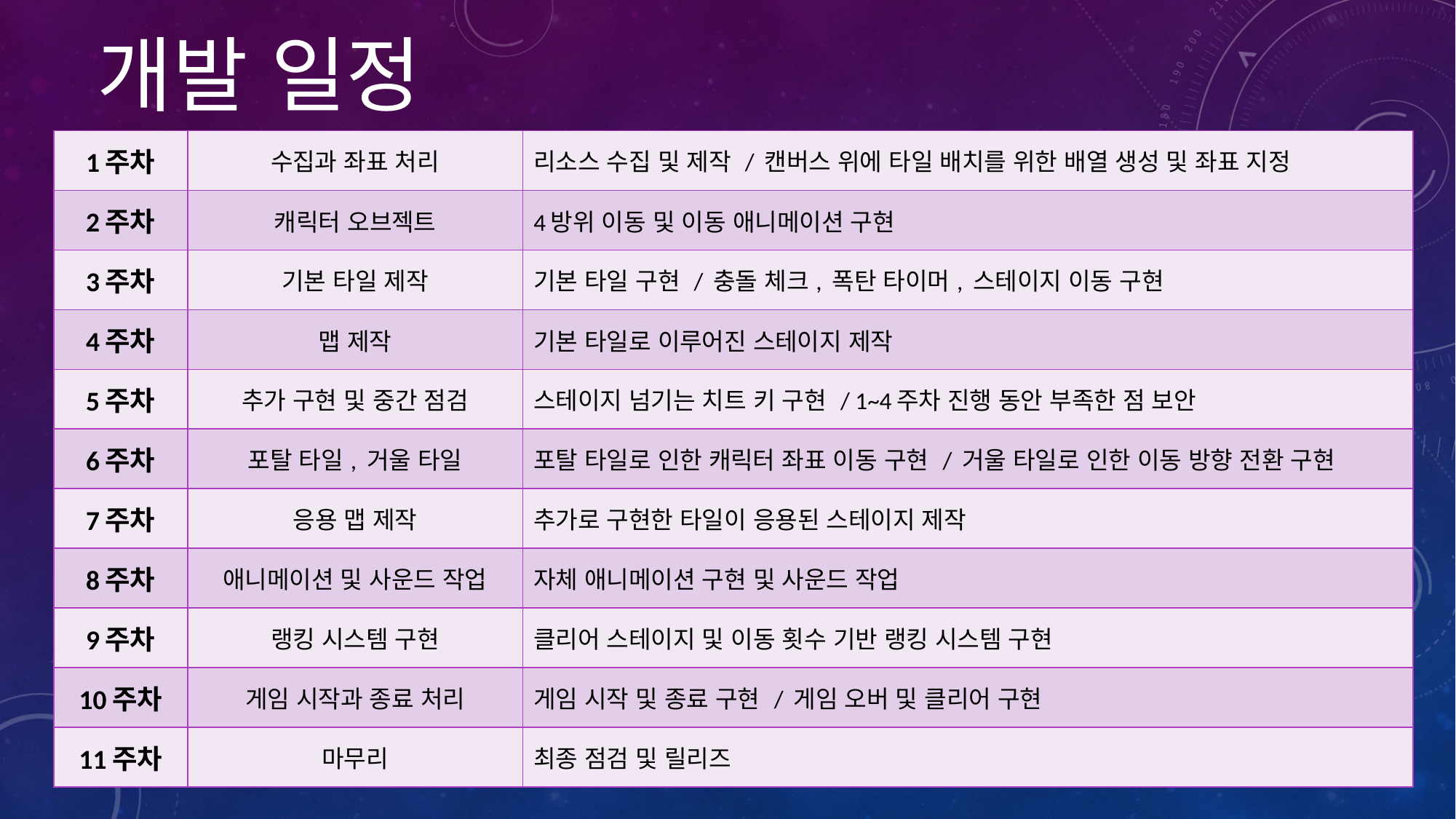

개발 일정
| 1주차 | 수집과 좌표 처리 | 리소스 수집 및 제작 / 캔버스 위에 타일 배치를 위한 배열 생성 및 좌표 지정 |
| --- | --- | --- |
| 2주차 | 캐릭터 오브젝트 | 4방위 이동 및 이동 애니메이션 구현 |
| 3주차 | 기본 타일 제작 | 기본 타일 구현 / 충돌 체크, 폭탄 타이머, 스테이지 이동 구현 |
| 4주차 | 맵 제작 | 기본 타일로 이루어진 스테이지 제작 |
| 5주차 | 추가 구현 및 중간 점검 | 스테이지 넘기는 치트 키 구현 / 1~4주차 진행 동안 부족한 점 보안 |
| 6주차 | 포탈 타일, 거울 타일 | 포탈 타일로 인한 캐릭터 좌표 이동 구현 / 거울 타일로 인한 이동 방향 전환 구현 |
| 7주차 | 응용 맵 제작 | 추가로 구현한 타일이 응용된 스테이지 제작 |
| 8주차 | 애니메이션 및 사운드 작업 | 자체 애니메이션 구현 및 사운드 작업 |
| 9주차 | 랭킹 시스템 구현 | 클리어 스테이지 및 이동 횟수 기반 랭킹 시스템 구현 |
| 10주차 | 게임 시작과 종료 처리 | 게임 시작 및 종료 구현 / 게임 오버 및 클리어 구현 |
| 11주차 | 마무리 | 최종 점검 및 릴리즈 |